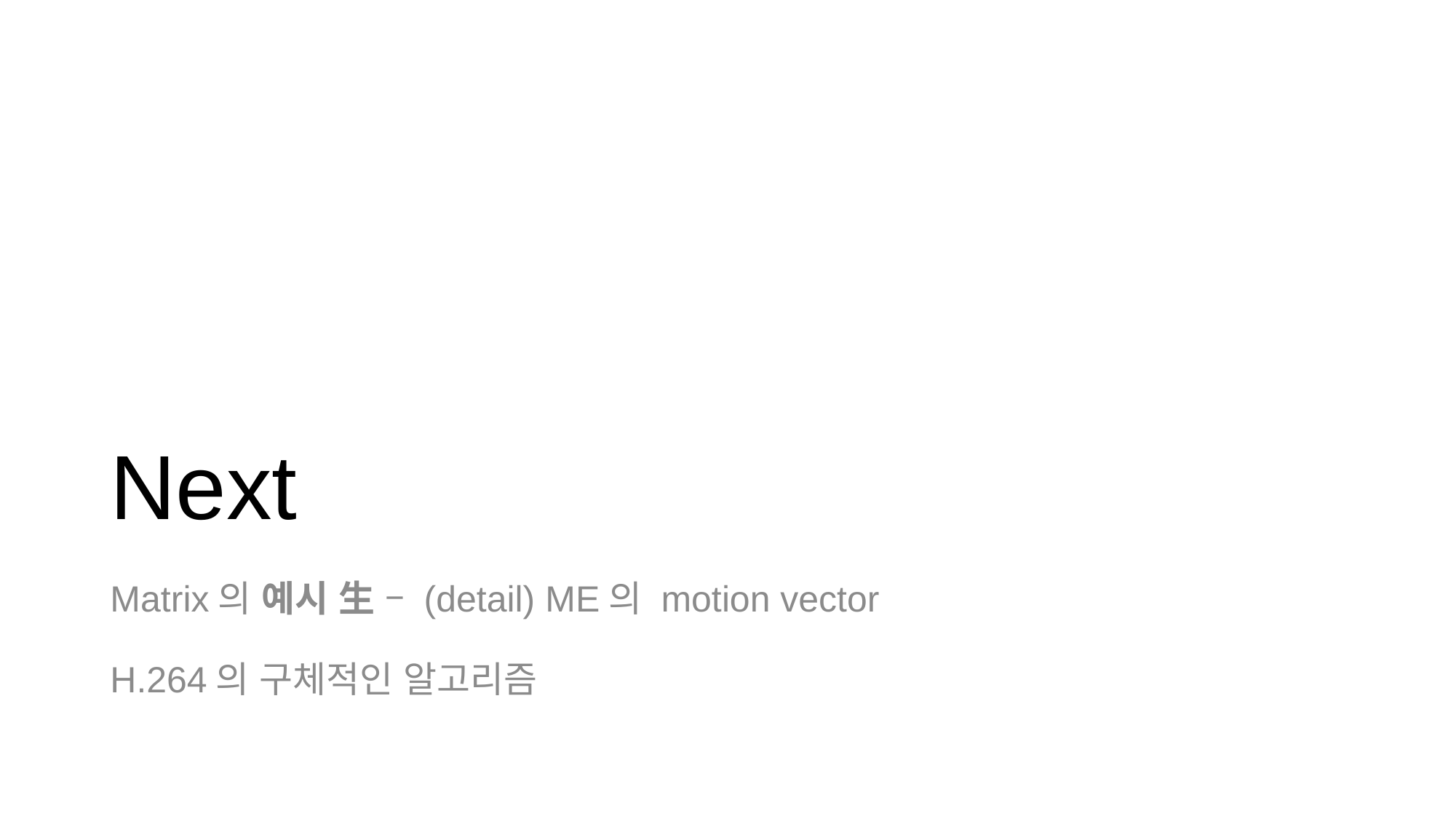

# Next
Matrix의 예시 生 – (detail) ME의 motion vector
H.264의 구체적인 알고리즘